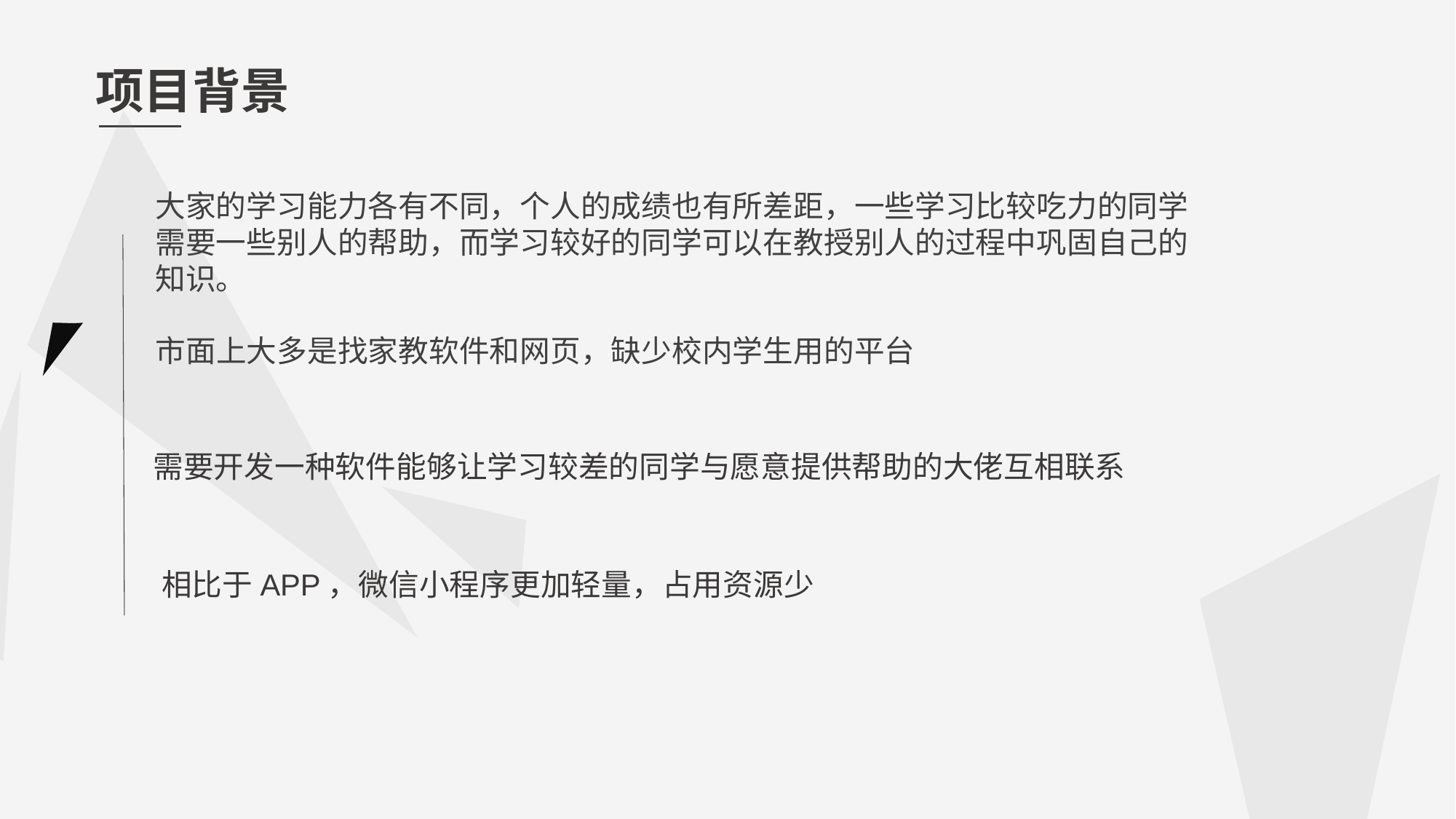

项目背景

大家的学习能力各有不同，个人的成绩也有所差距，一些学习比较吃力的同学需要一些别人的帮助，而学习较好的同学可以在教授别人的过程中巩固自己的知识。

市面上大多是找家教软件和网页，缺少校内学生用的平台
需要开发一种软件能够让学习较差的同学与愿意提供帮助的大佬互相联系

相比于APP，微信小程序更加轻量，占用资源少